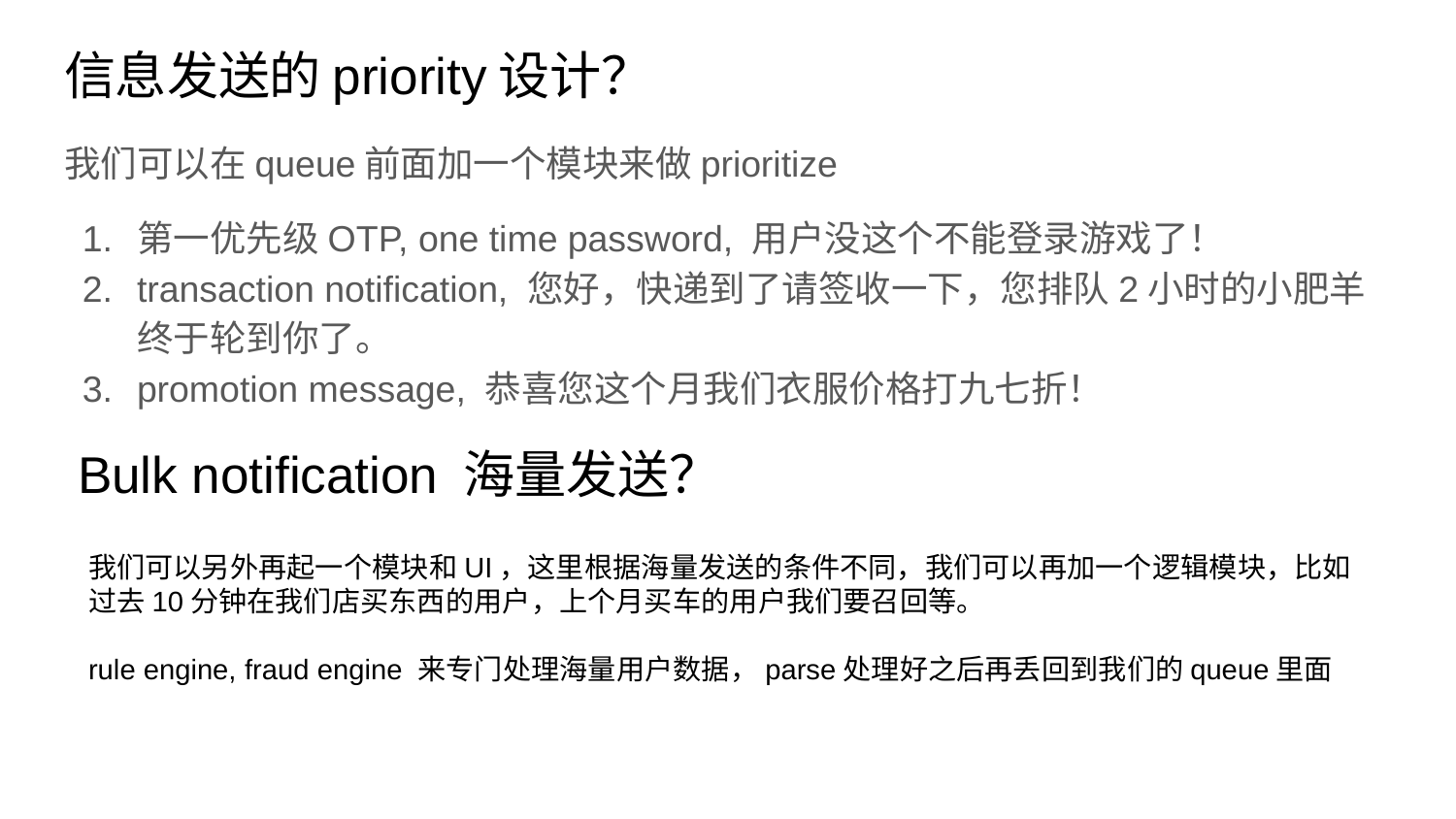

# 信息发送的priority设计？
我们可以在queue前面加一个模块来做prioritize
第一优先级OTP, one time password, 用户没这个不能登录游戏了！
transaction notification, 您好，快递到了请签收一下，您排队2小时的小肥羊终于轮到你了。
promotion message, 恭喜您这个月我们衣服价格打九七折！
Bulk notification 海量发送？
我们可以另外再起一个模块和UI，这里根据海量发送的条件不同，我们可以再加一个逻辑模块，比如过去10分钟在我们店买东西的用户，上个月买车的用户我们要召回等。

rule engine, fraud engine 来专门处理海量用户数据，parse处理好之后再丢回到我们的queue里面